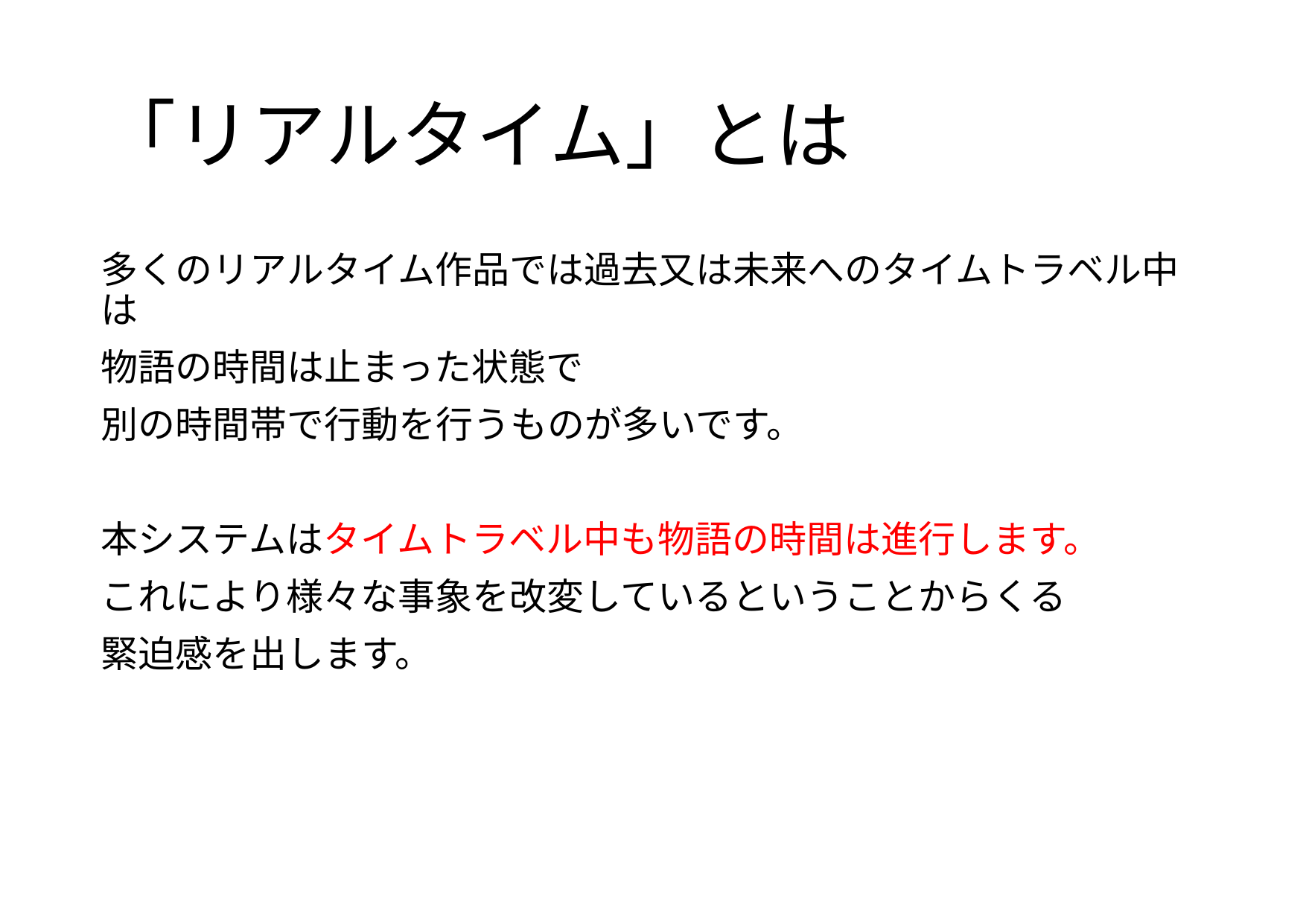

# 「リアルタイム」とは
多くのリアルタイム作品では過去又は未来へのタイムトラベル中は
物語の時間は止まった状態で
別の時間帯で行動を行うものが多いです。

本システムはタイムトラベル中も物語の時間は進行します。
これにより様々な事象を改変しているということからくる
緊迫感を出します。